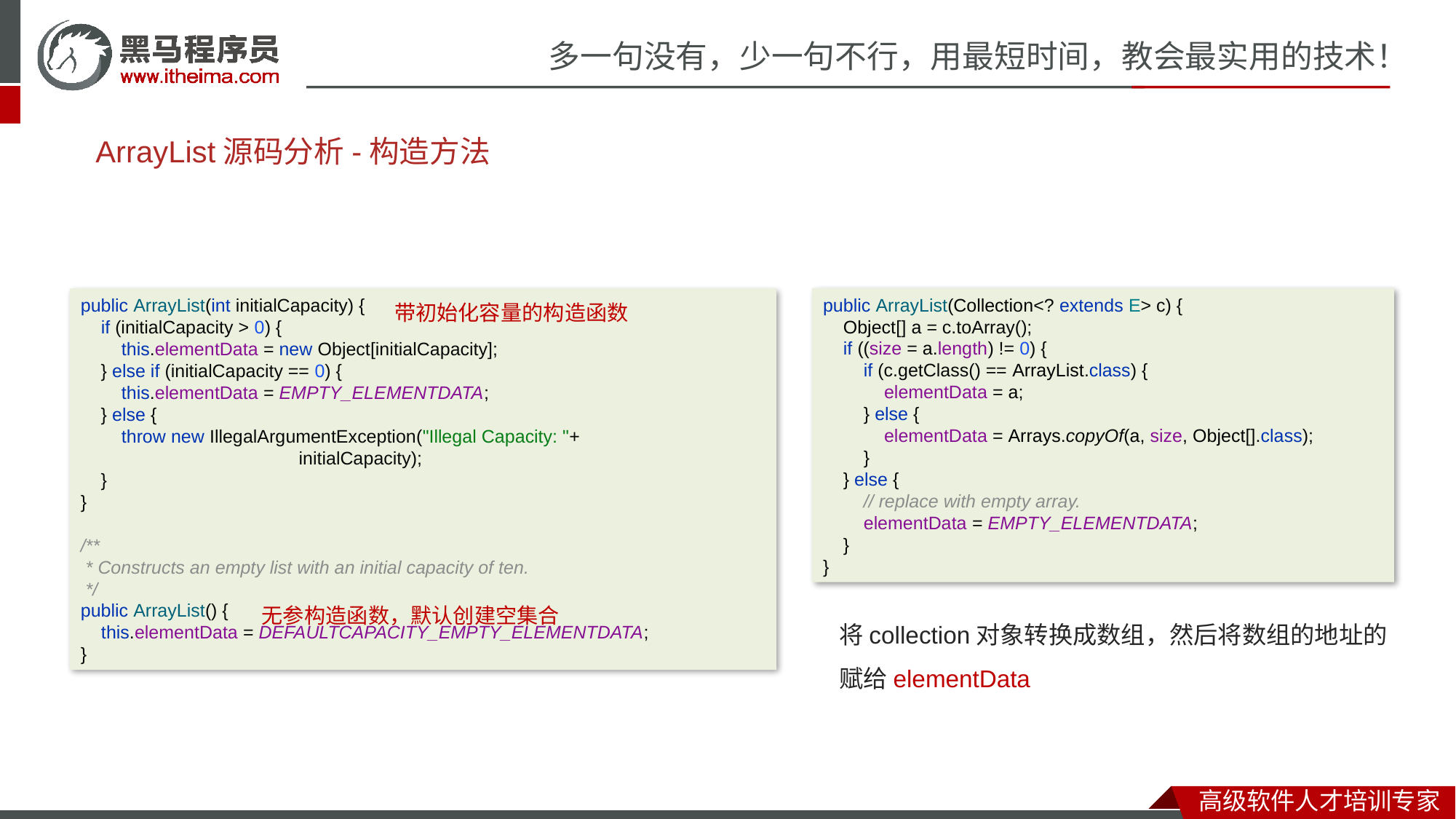

# ArrayList源码分析-构造方法
带初始化容量的构造函数
public ArrayList(int initialCapacity) {
    if (initialCapacity > 0) {
        this.elementData = new Object[initialCapacity];
    } else if (initialCapacity == 0) {
        this.elementData = EMPTY_ELEMENTDATA;
    } else {
        throw new IllegalArgumentException("Illegal Capacity: "+
                                           initialCapacity);
    }
}
/**
 * Constructs an empty list with an initial capacity of ten.
 */
public ArrayList() {
    this.elementData = DEFAULTCAPACITY_EMPTY_ELEMENTDATA;
}
public ArrayList(Collection<? extends E> c) {
    Object[] a = c.toArray();
    if ((size = a.length) != 0) {
        if (c.getClass() == ArrayList.class) {
            elementData = a;
        } else {
            elementData = Arrays.copyOf(a, size, Object[].class);
        }
    } else {
        // replace with empty array.
        elementData = EMPTY_ELEMENTDATA;
    }
}
无参构造函数，默认创建空集合
将collection对象转换成数组，然后将数组的地址的赋给elementData